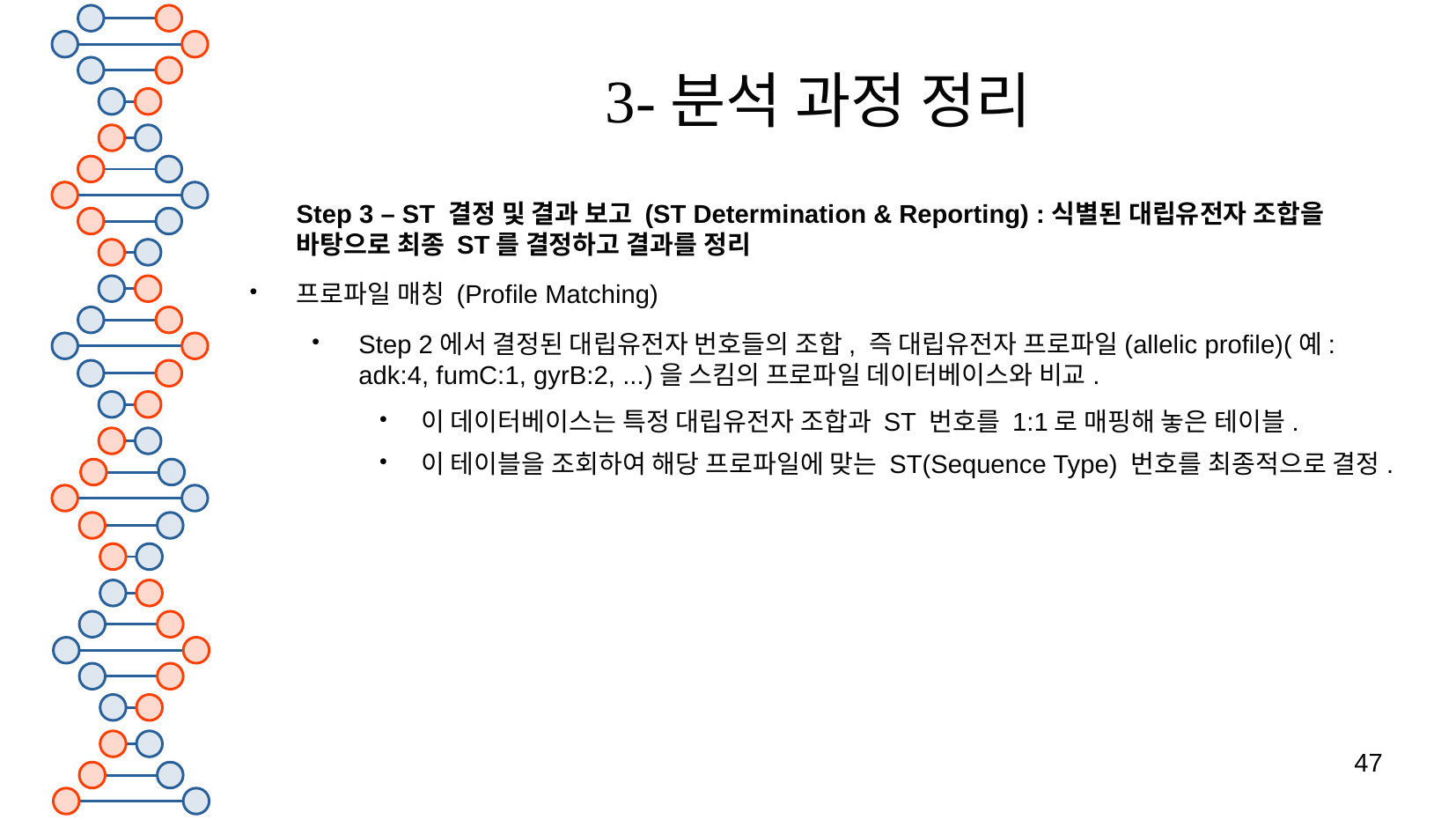

# 3-분석 과정 정리
Step 3 – ST 결정 및 결과 보고 (ST Determination & Reporting) :식별된 대립유전자 조합을 바탕으로 최종 ST를 결정하고 결과를 정리
프로파일 매칭 (Profile Matching)
Step 2에서 결정된 대립유전자 번호들의 조합, 즉 대립유전자 프로파일(allelic profile)(예: adk:4, fumC:1, gyrB:2, ...)을 스킴의 프로파일 데이터베이스와 비교.
이 데이터베이스는 특정 대립유전자 조합과 ST 번호를 1:1로 매핑해 놓은 테이블.
이 테이블을 조회하여 해당 프로파일에 맞는 ST(Sequence Type) 번호를 최종적으로 결정.
47